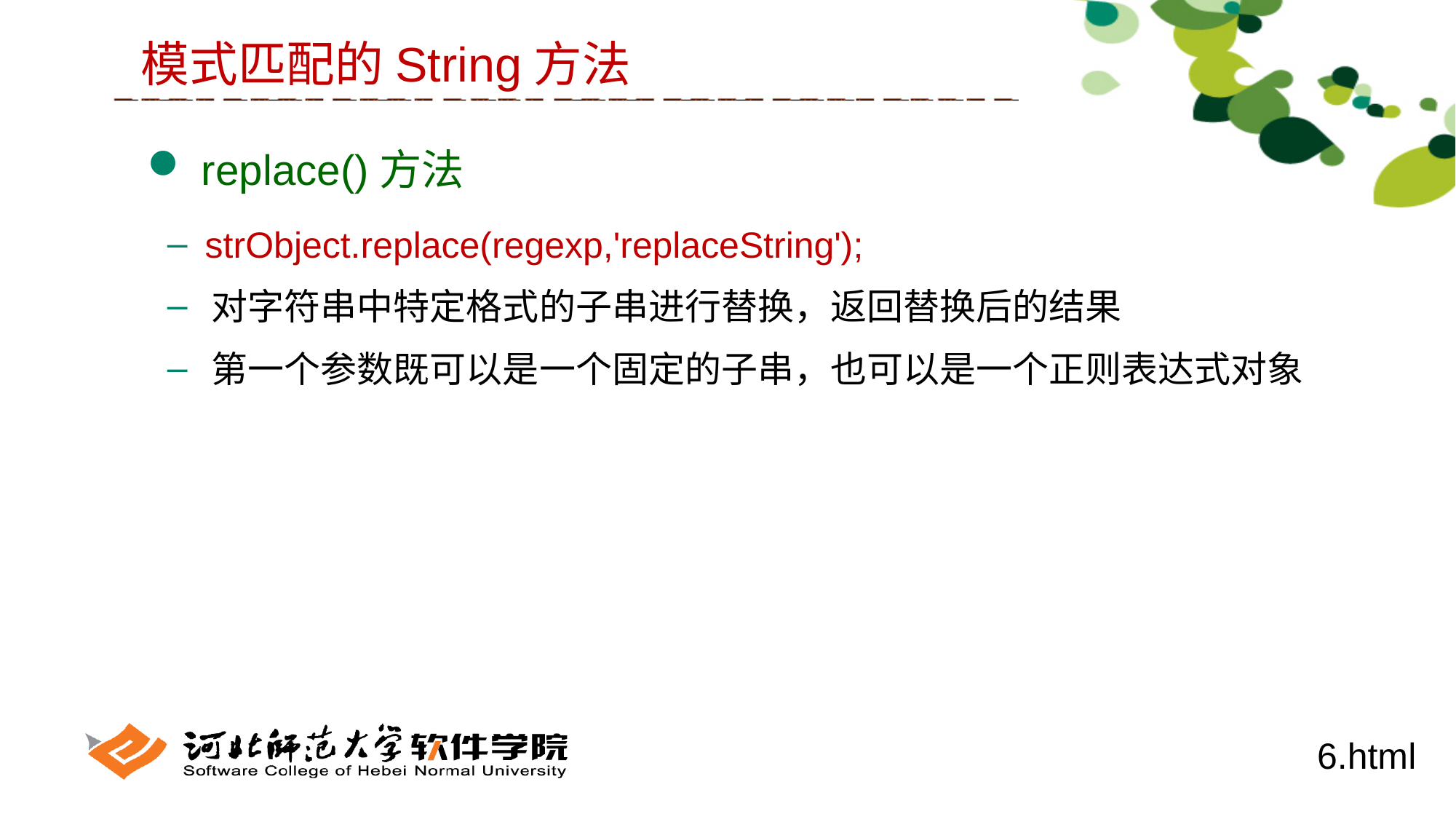

模式匹配的String方法
 replace()方法
 strObject.replace(regexp,'replaceString');
 对字符串中特定格式的子串进行替换，返回替换后的结果
 第一个参数既可以是一个固定的子串，也可以是一个正则表达式对象

6.html